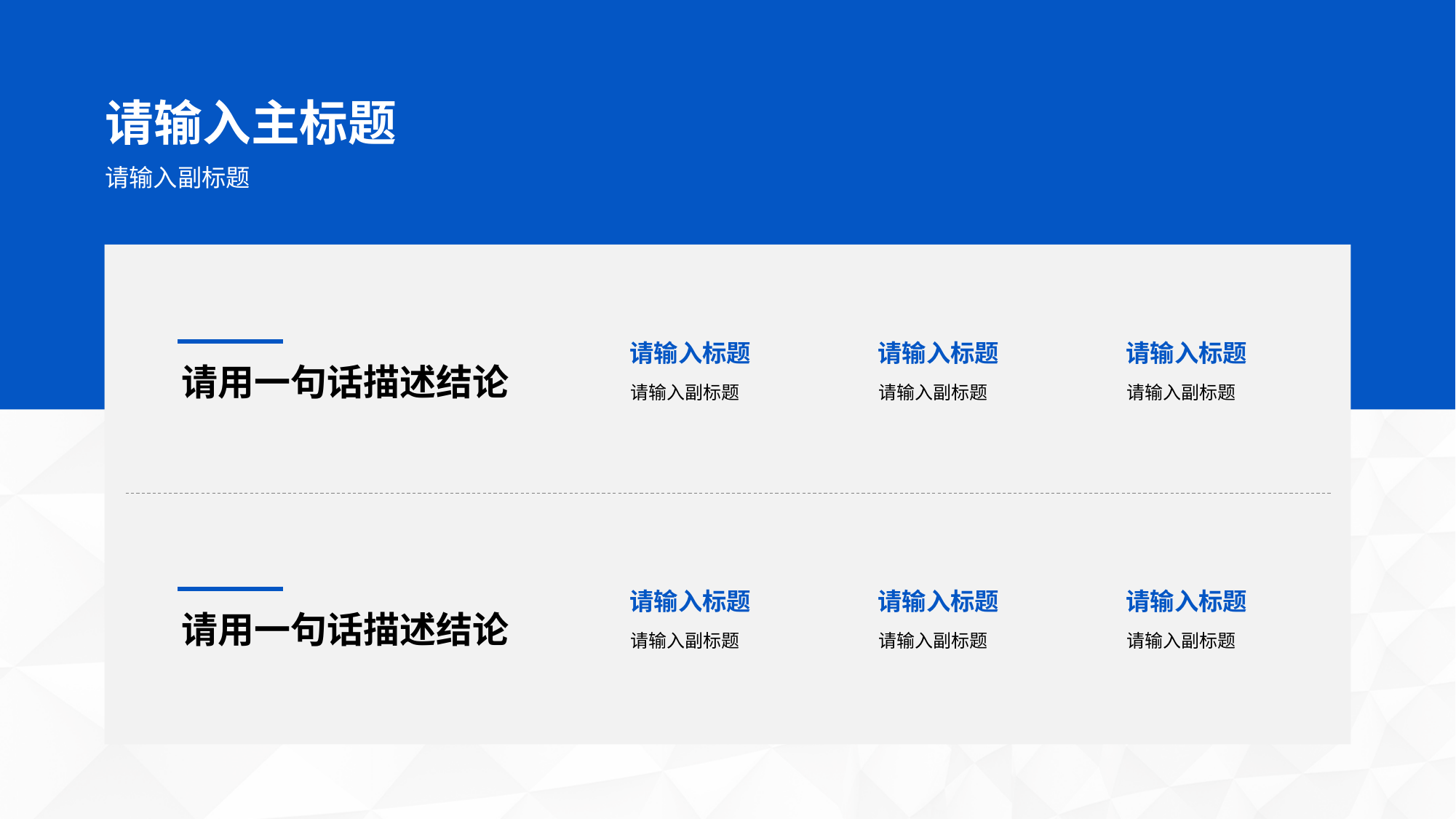

请输入主标题
请输入副标题

请输入标题
请输入标题
请输入副标题
请输入标题
请输入副标题
请用一句话描述结论
请输入副标题
请输入标题
请输入副标题
请输入标题
请输入副标题
请输入标题
请输入副标题
请用一句话描述结论